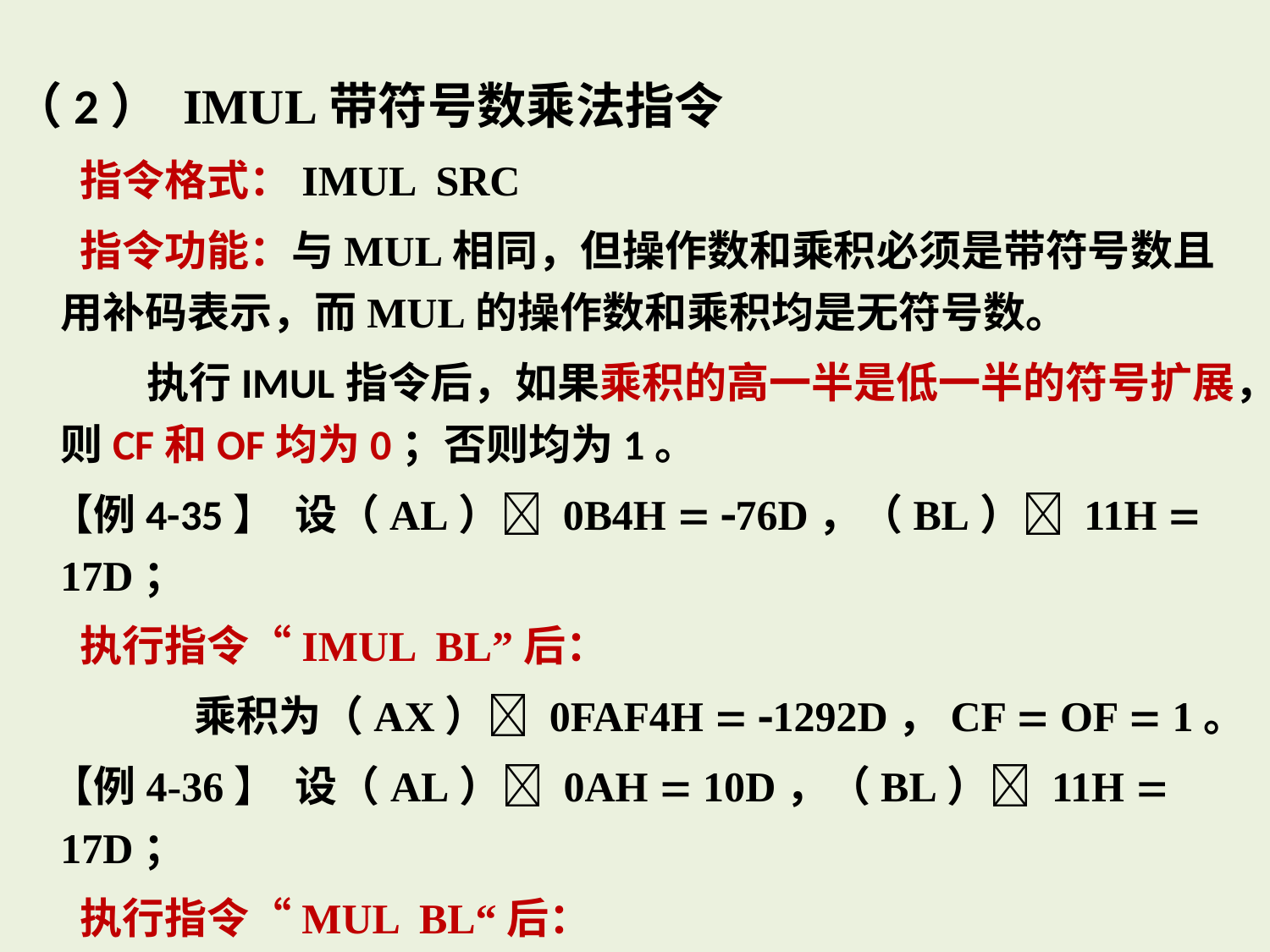

（2） IMUL带符号数乘法指令
      指令格式：IMUL  SRC
      指令功能：与MUL相同，但操作数和乘积必须是带符号数且用补码表示，而MUL的操作数和乘积均是无符号数。
             执行IMUL指令后，如果乘积的高一半是低一半的符号扩展，则CF和OF均为0；否则均为1。
   【例4-35】  设（AL）= 0B4H = −76D，（BL）= 11H = 17D；
      执行指令“IMUL  BL”后：
                  乘积为（AX）= 0FAF4H = −1292D，CF = OF = 1。
   【例4-36】  设（AL）= 0AH = 10D，（BL）= 11H = 17D；
      执行指令“MUL  BL“后：
                   乘积为（AX）= 00AAH = 0170D，CF = OF = 0。
153